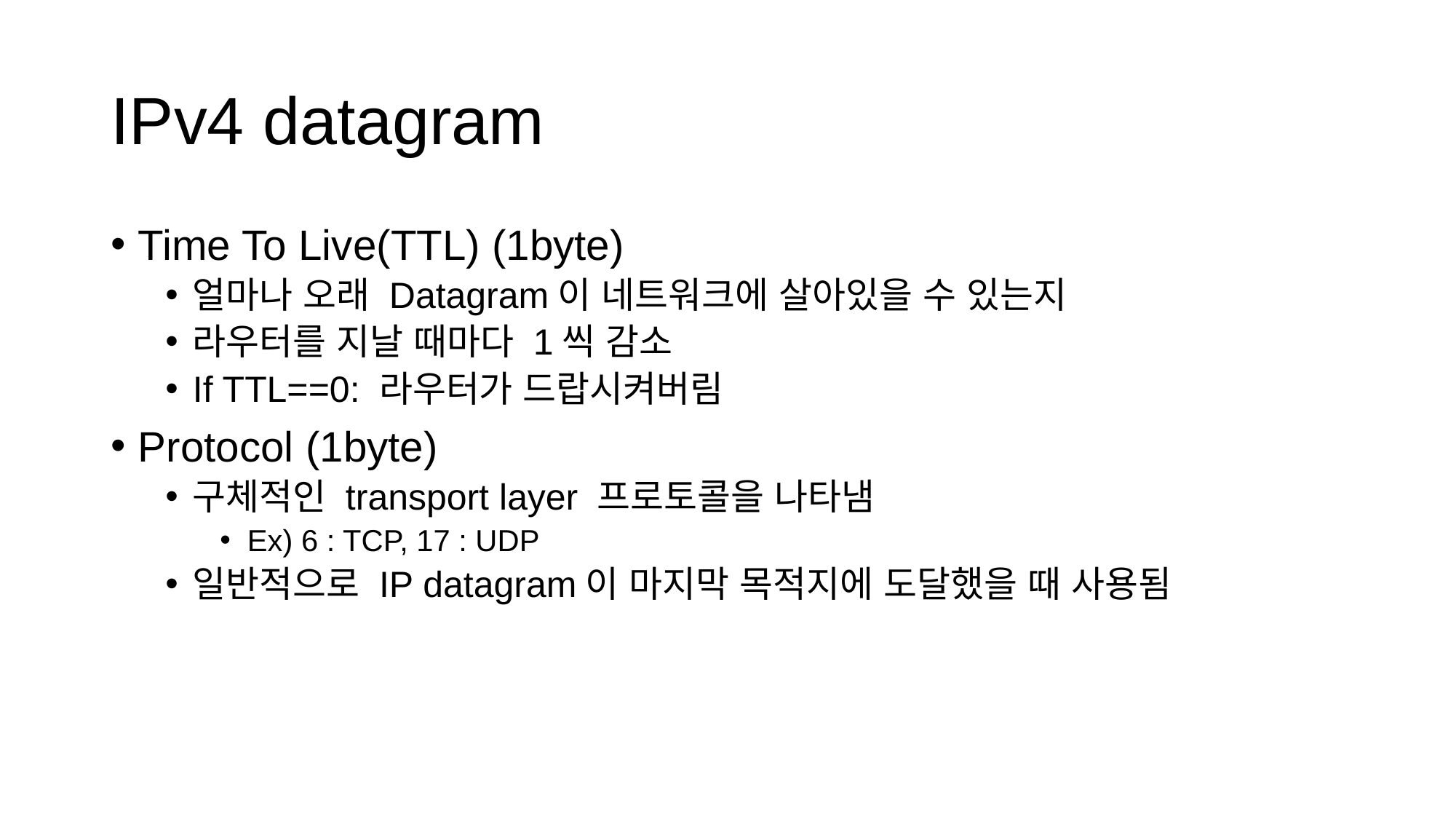

# IPv4 datagram
Time To Live(TTL) (1byte)
얼마나 오래 Datagram이 네트워크에 살아있을 수 있는지
라우터를 지날 때마다 1씩 감소
If TTL==0: 라우터가 드랍시켜버림
Protocol (1byte)
구체적인 transport layer 프로토콜을 나타냄
Ex) 6 : TCP, 17 : UDP
일반적으로 IP datagram이 마지막 목적지에 도달했을 때 사용됨